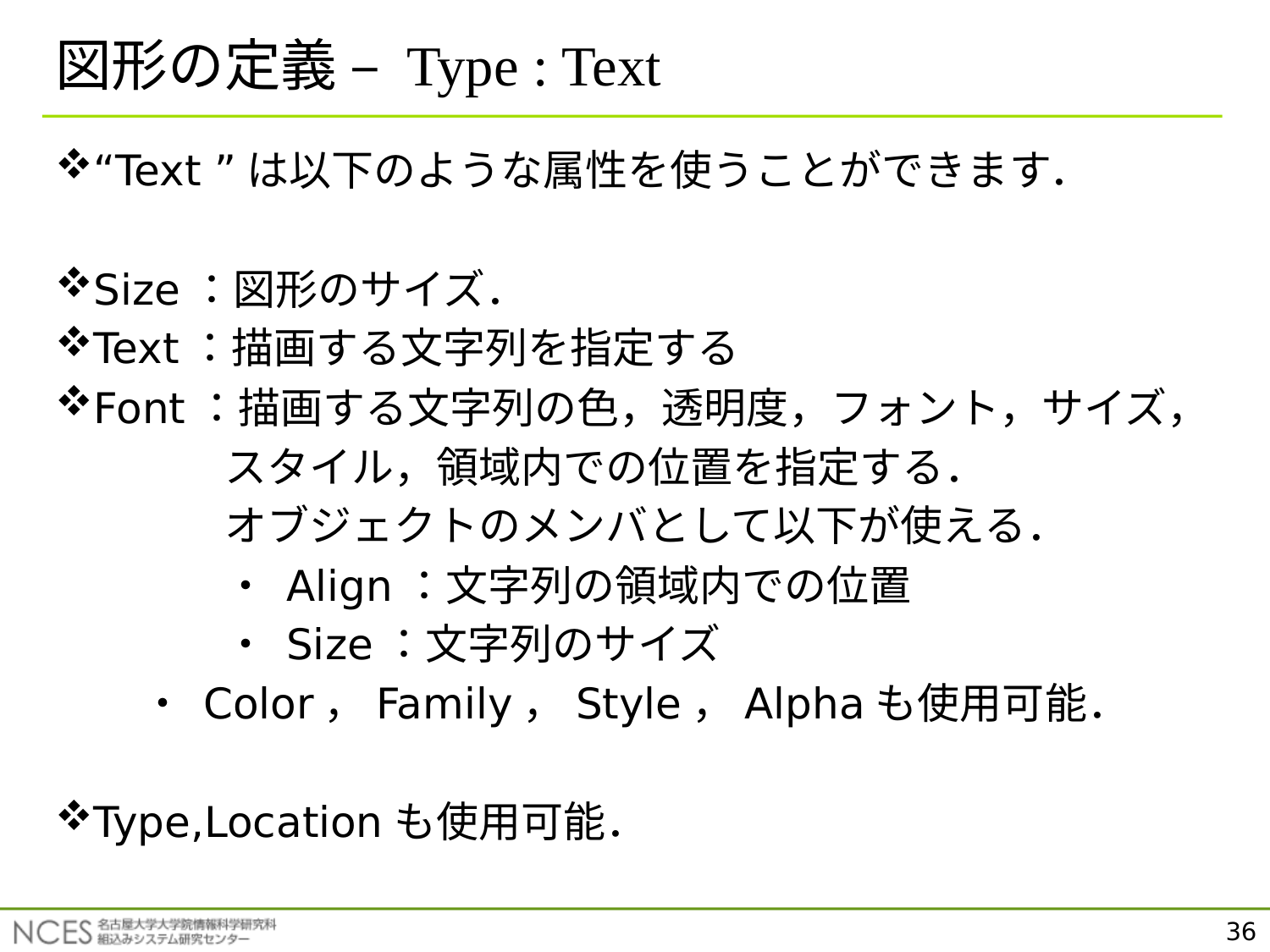

# 図形の定義 – Type : Text
“Text ”は以下のような属性を使うことができます．

Size：図形のサイズ．
Text：描画する文字列を指定する
Font：描画する文字列の色，透明度，フォント，サイズ，
　　　　スタイル，領域内での位置を指定する．
　　　　オブジェクトのメンバとして以下が使える．
　　　　・ Align：文字列の領域内での位置
　　　　・ Size：文字列のサイズ
        ・ Color，Family，Style，Alphaも使用可能．

Type,Locationも使用可能．

36